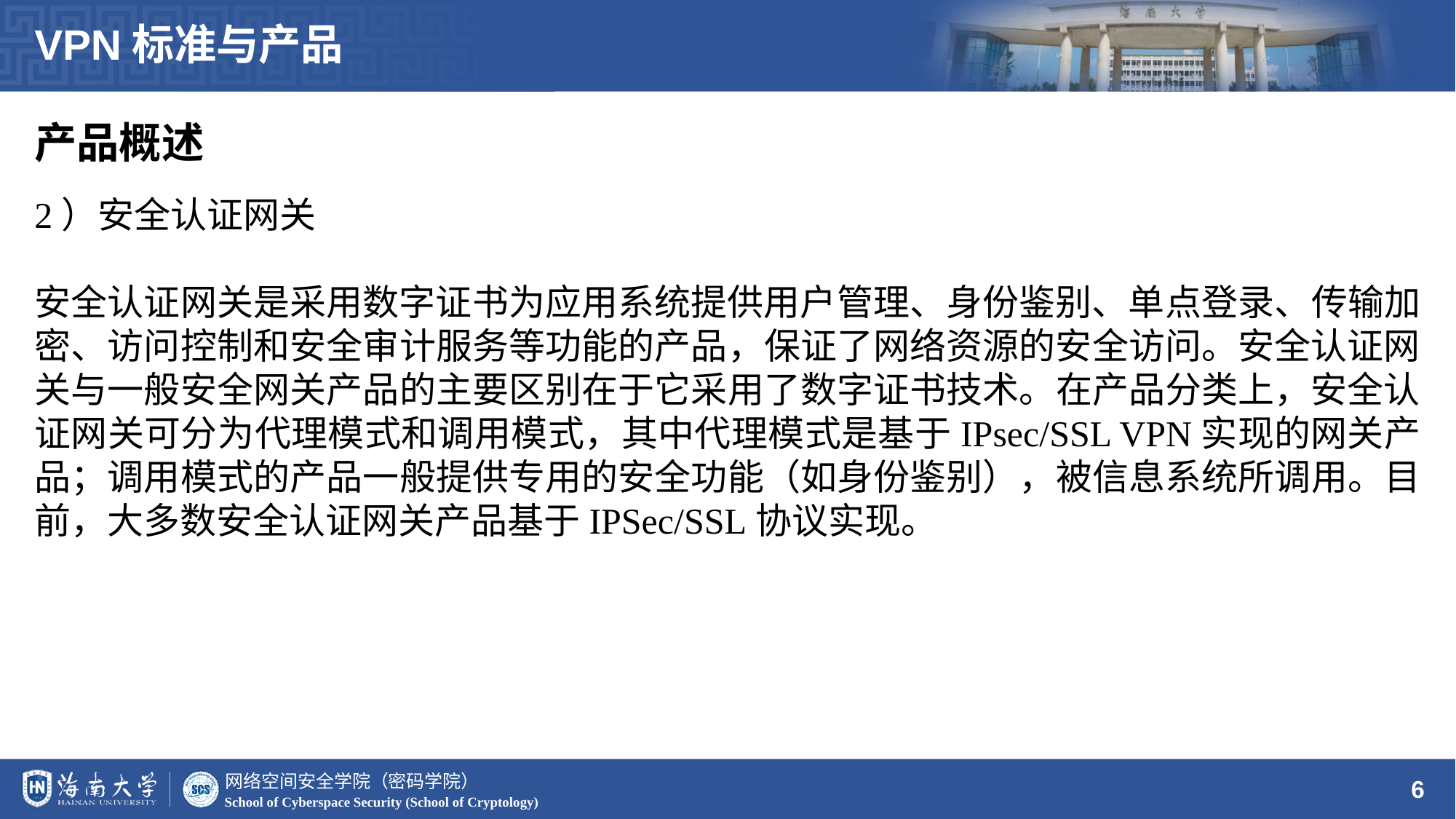

VPN标准与产品
产品概述
2）安全认证网关

安全认证网关是采用数字证书为应用系统提供用户管理、身份鉴别、单点登录、传输加密、访问控制和安全审计服务等功能的产品，保证了网络资源的安全访问。安全认证网关与一般安全网关产品的主要区别在于它采用了数字证书技术。在产品分类上，安全认证网关可分为代理模式和调用模式，其中代理模式是基于IPsec/SSL VPN实现的网关产品；调用模式的产品一般提供专用的安全功能（如身份鉴别），被信息系统所调用。目前，大多数安全认证网关产品基于IPSec/SSL协议实现。

6